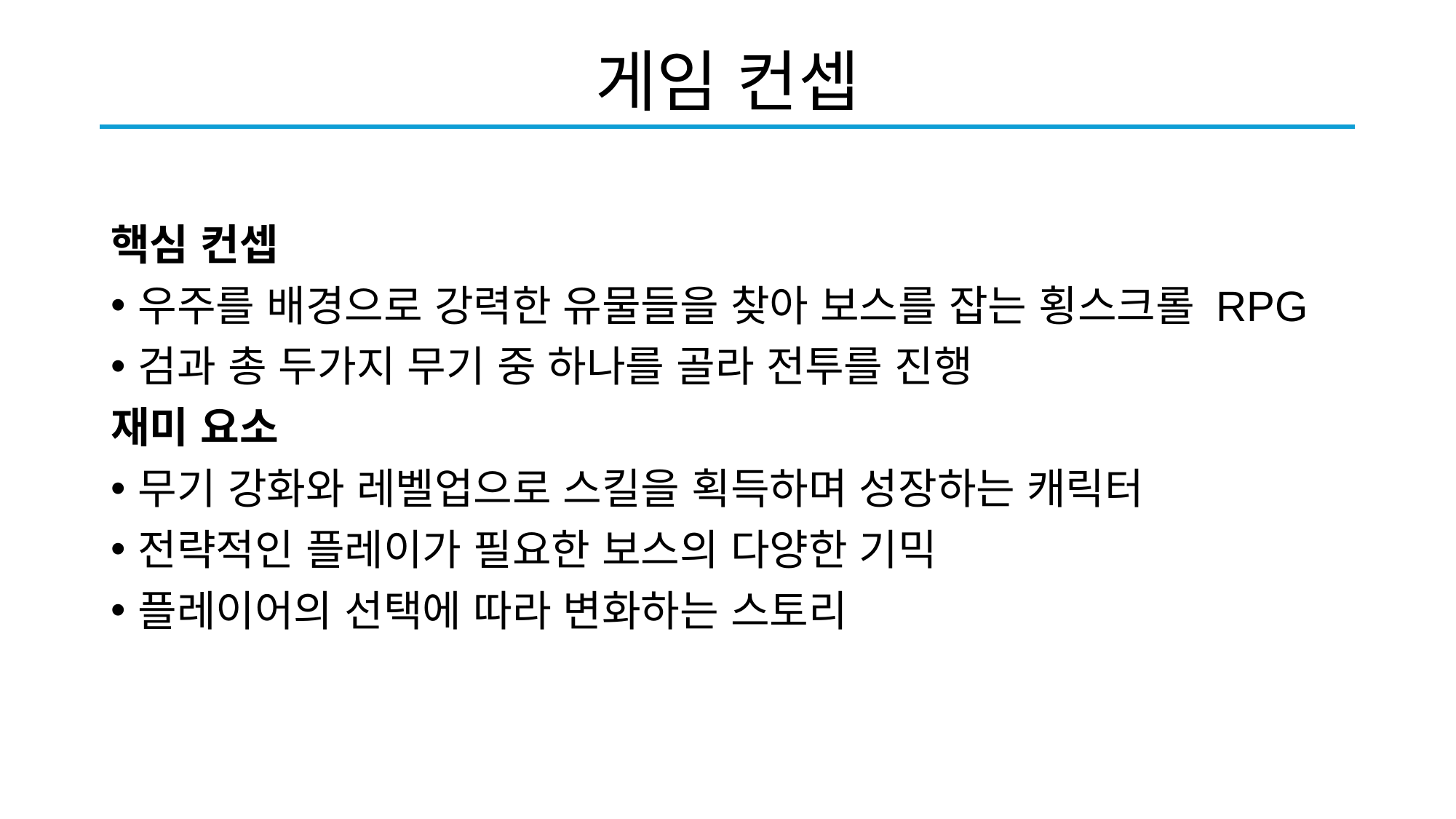

# 게임 컨셉
핵심 컨셉
우주를 배경으로 강력한 유물들을 찾아 보스를 잡는 횡스크롤 RPG
검과 총 두가지 무기 중 하나를 골라 전투를 진행
재미 요소
무기 강화와 레벨업으로 스킬을 획득하며 성장하는 캐릭터
전략적인 플레이가 필요한 보스의 다양한 기믹
플레이어의 선택에 따라 변화하는 스토리